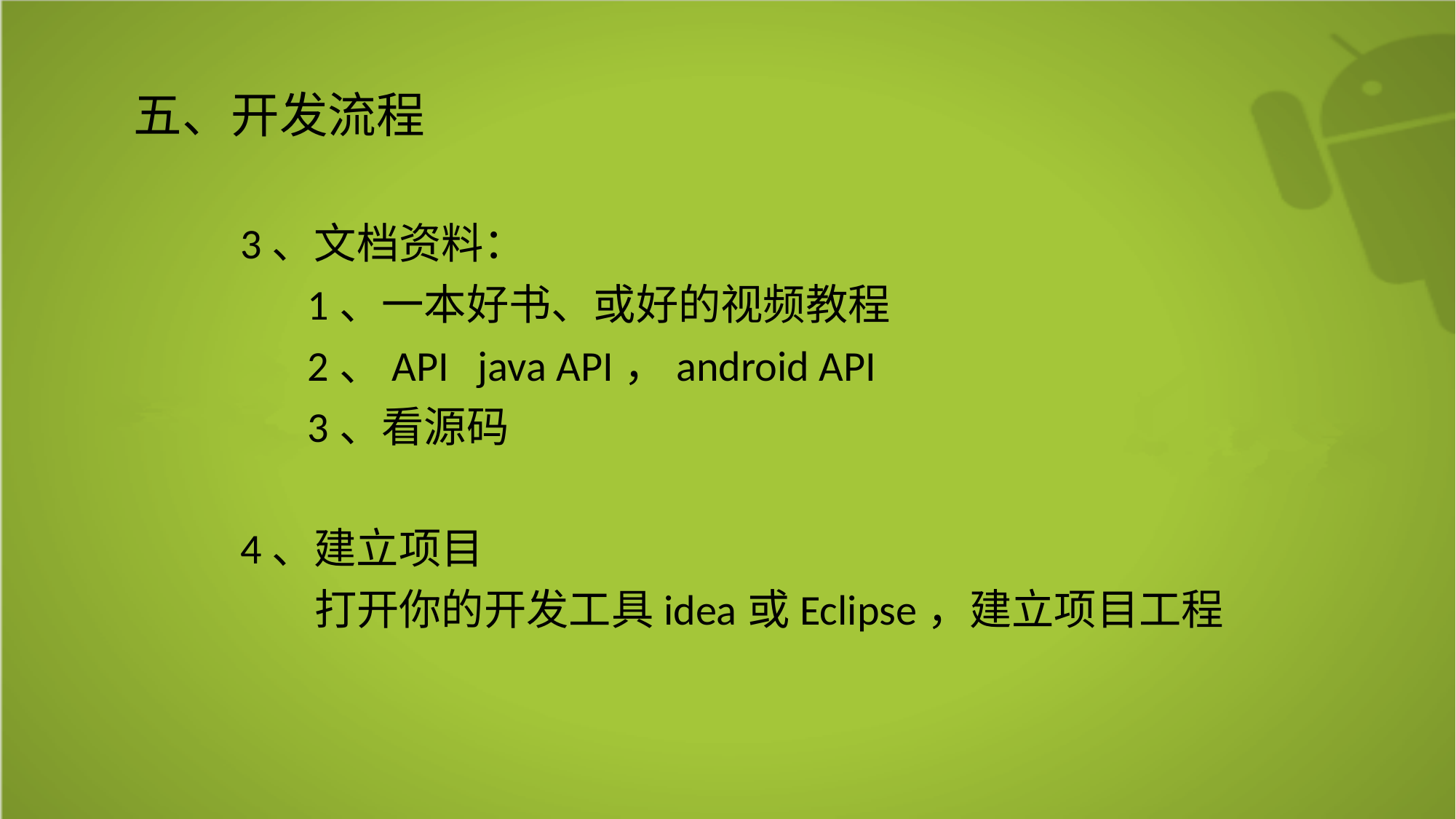

五、开发流程
           3、文档资料：
                  1、一本好书、或好的视频教程
                  2、API   java API，android API
                  3、看源码

           4、建立项目
                  打开你的开发工具idea或Eclipse，建立项目工程